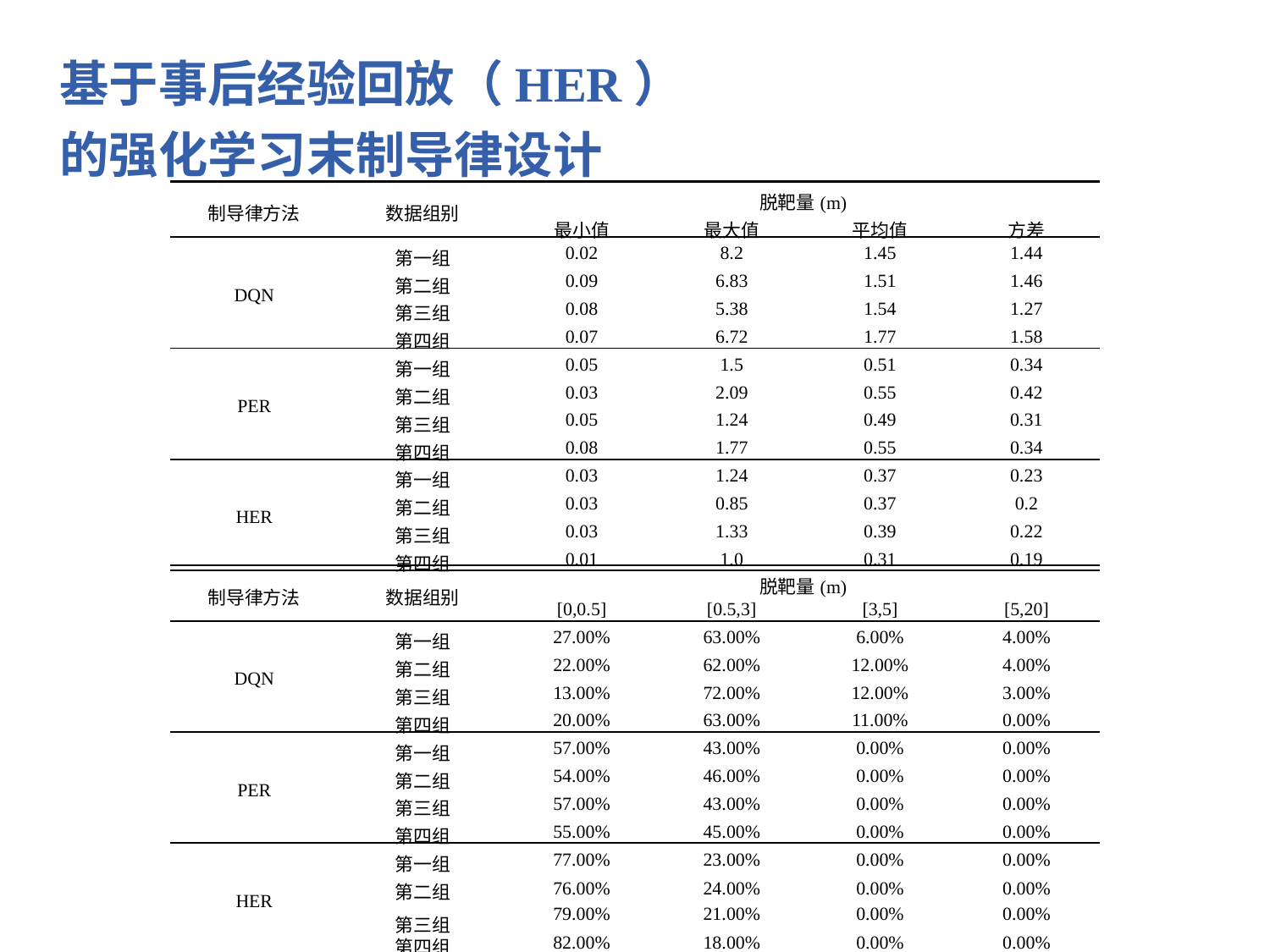

基于事后经验回放（HER）的强化学习末制导律设计
| 制导律方法 | 数据组别 | 脱靶量(m) |  |  |  |
| --- | --- | --- | --- | --- | --- |
|  |  | 最小值 | 最大值 | 平均值 | 方差 |
| DQN | 第一组 | 0.02 | 8.2 | 1.45 | 1.44 |
|  | 第二组 | 0.09 | 6.83 | 1.51 | 1.46 |
|  | 第三组 | 0.08 | 5.38 | 1.54 | 1.27 |
|  | 第四组 | 0.07 | 6.72 | 1.77 | 1.58 |
| PER | 第一组 | 0.05 | 1.5 | 0.51 | 0.34 |
|  | 第二组 | 0.03 | 2.09 | 0.55 | 0.42 |
|  | 第三组 | 0.05 | 1.24 | 0.49 | 0.31 |
|  | 第四组 | 0.08 | 1.77 | 0.55 | 0.34 |
| HER | 第一组 | 0.03 | 1.24 | 0.37 | 0.23 |
|  | 第二组 | 0.03 | 0.85 | 0.37 | 0.2 |
|  | 第三组 | 0.03 | 1.33 | 0.39 | 0.22 |
|  | 第四组 | 0.01 | 1.0 | 0.31 | 0.19 |
| 制导律方法 | 数据组别 | 脱靶量(m) |  |  |  |
| --- | --- | --- | --- | --- | --- |
|  |  | [0,0.5] | [0.5,3] | [3,5] | [5,20] |
| DQN | 第一组 | 27.00% | 63.00% | 6.00% | 4.00% |
|  | 第二组 | 22.00% | 62.00% | 12.00% | 4.00% |
|  | 第三组 | 13.00% | 72.00% | 12.00% | 3.00% |
|  | 第四组 | 20.00% | 63.00% | 11.00% | 0.00% |
| PER | 第一组 | 57.00% | 43.00% | 0.00% | 0.00% |
|  | 第二组 | 54.00% | 46.00% | 0.00% | 0.00% |
|  | 第三组 | 57.00% | 43.00% | 0.00% | 0.00% |
|  | 第四组 | 55.00% | 45.00% | 0.00% | 0.00% |
| HER | 第一组 | 77.00% | 23.00% | 0.00% | 0.00% |
|  | 第二组 第三组 | 76.00% 79.00% | 24.00% 21.00% | 0.00% 0.00% | 0.00% 0.00% |
|  | 第四组 | 82.00% | 18.00% | 0.00% | 0.00% |